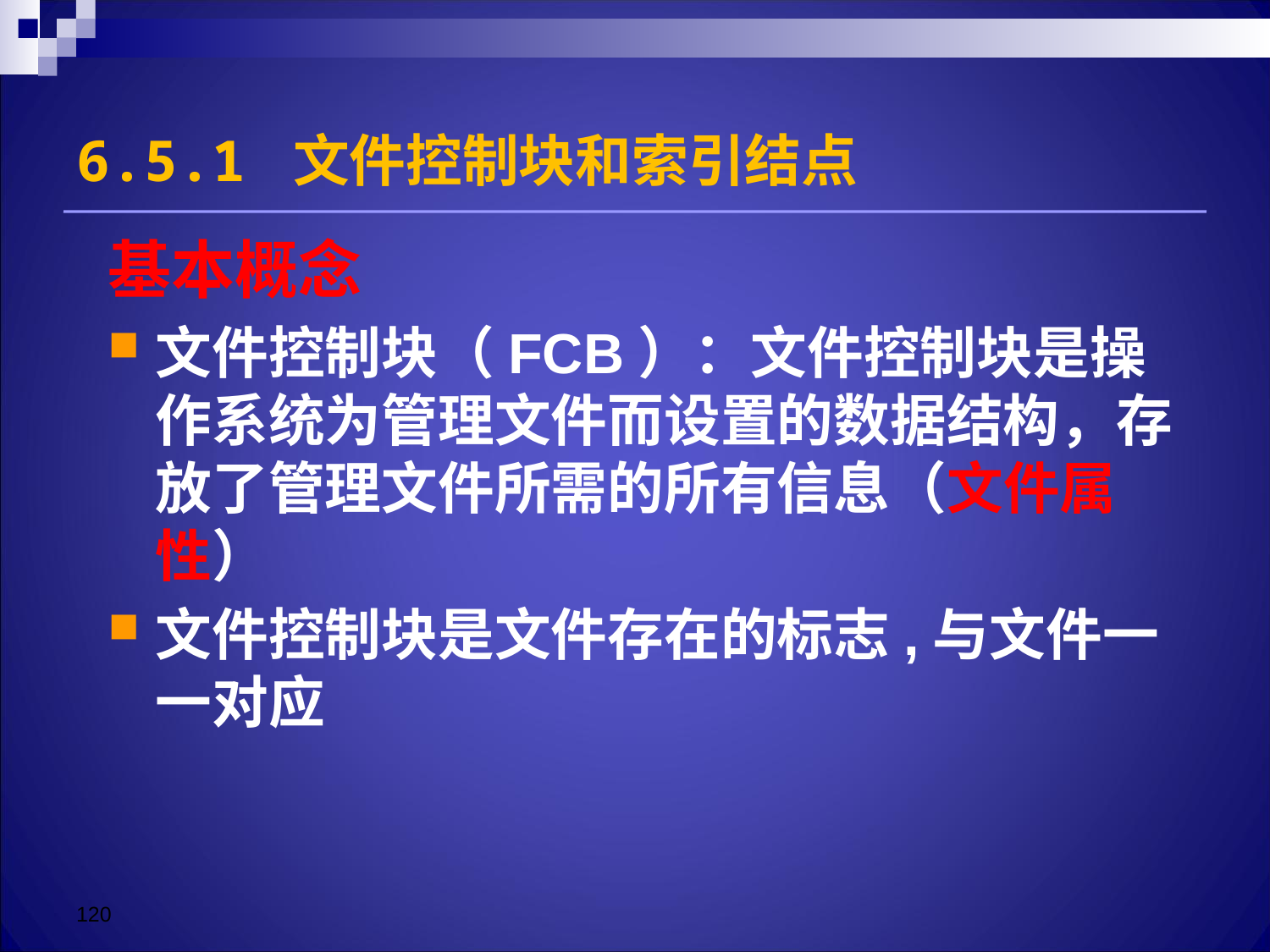

# 6.5.1 文件控制块和索引结点
基本概念
文件控制块（FCB）：文件控制块是操作系统为管理文件而设置的数据结构，存放了管理文件所需的所有信息（文件属性）
文件控制块是文件存在的标志,与文件一一对应
120